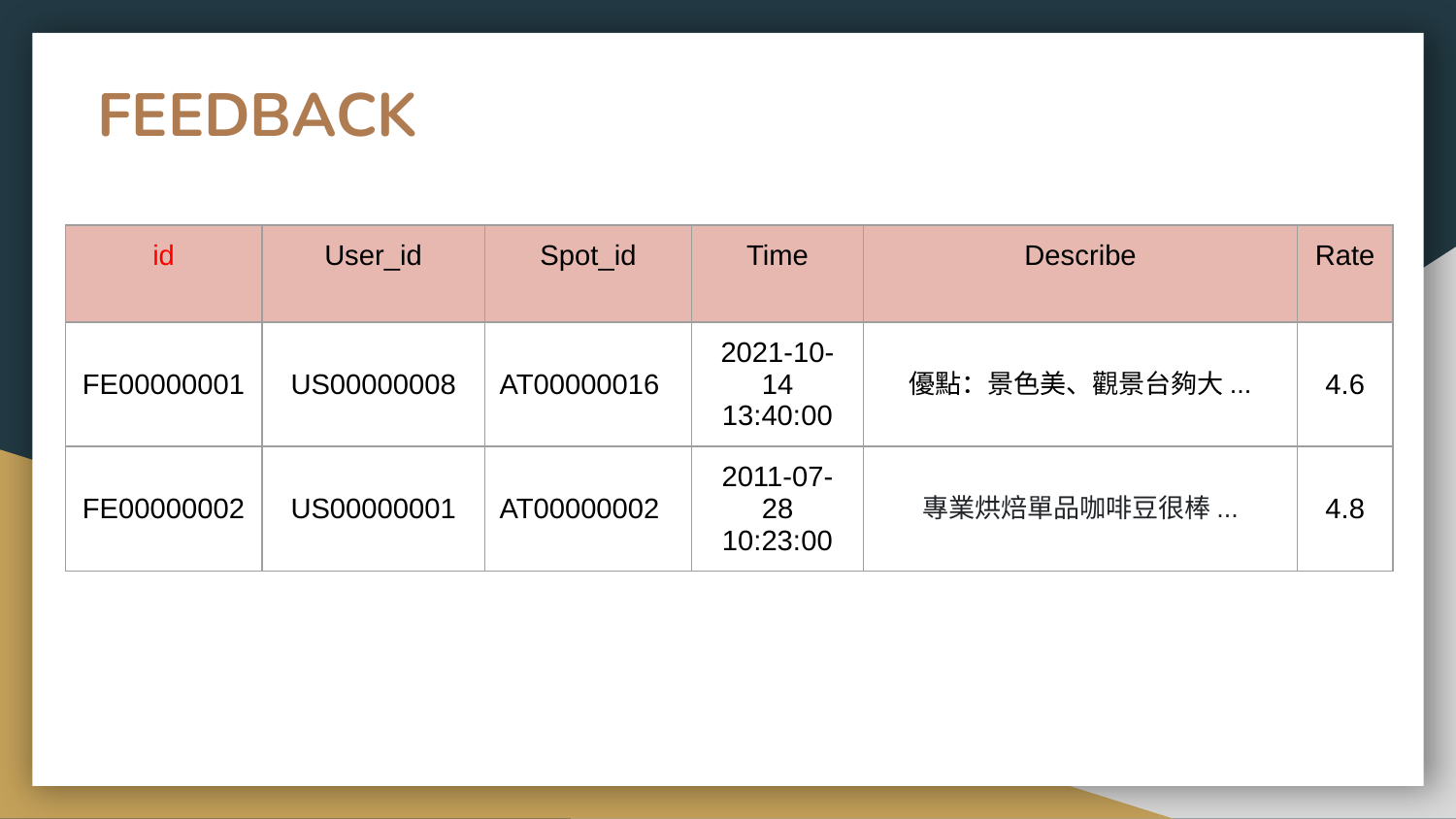

# FEEDBACK
| id | User\_id | Spot\_id | Time | Describe | Rate |
| --- | --- | --- | --- | --- | --- |
| FE00000001 | US00000008 | AT00000016 | 2021-10-14 13:40:00 | 優點：景色美、觀景台夠大... | 4.6 |
| FE00000002 | US00000001 | AT00000002 | 2011-07-28 10:23:00 | 專業烘焙單品咖啡豆很棒... | 4.8 |